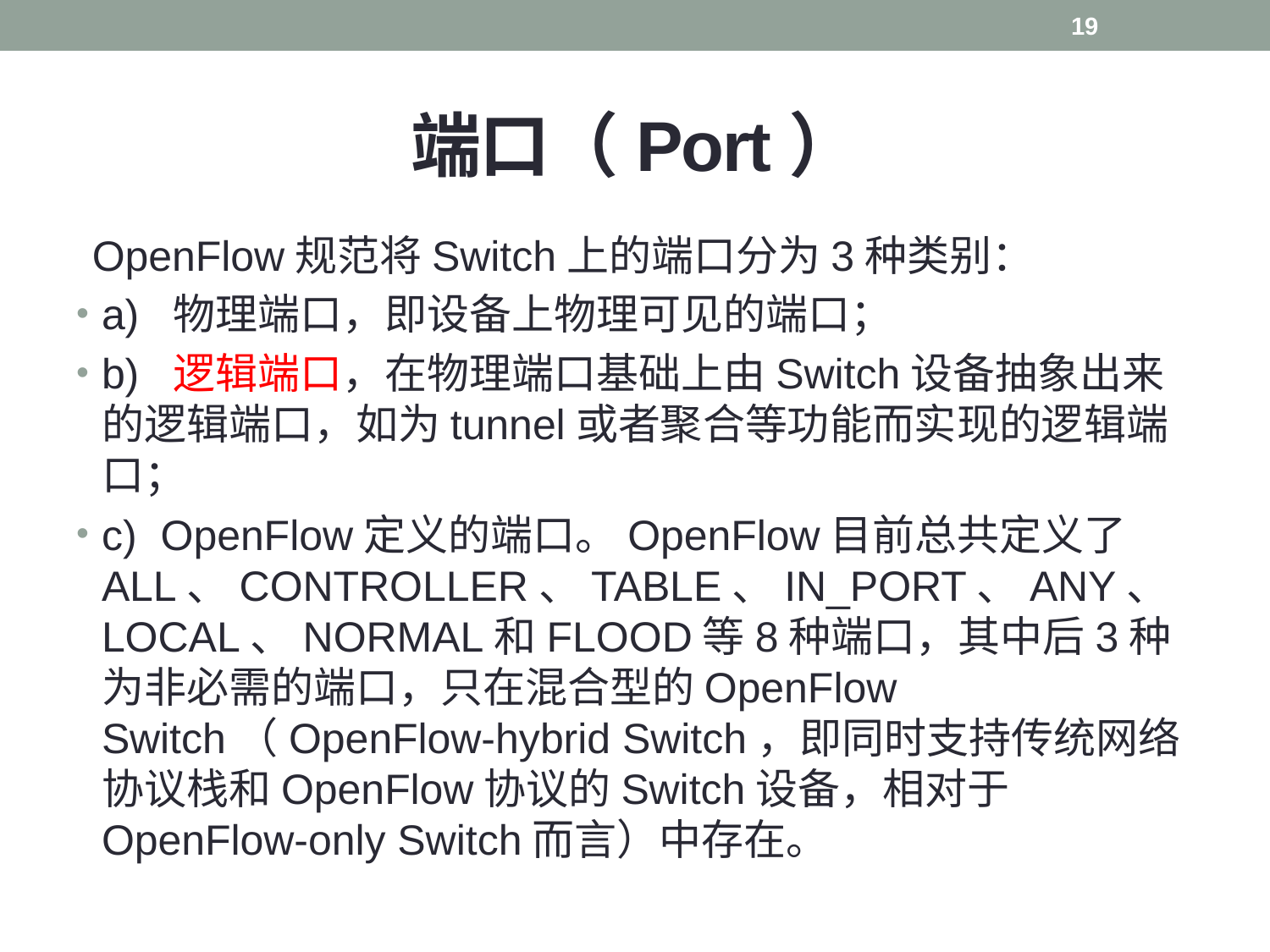

19
# 端口（Port）
OpenFlow规范将Switch上的端口分为3种类别：
a)  物理端口，即设备上物理可见的端口；
b)  逻辑端口，在物理端口基础上由Switch设备抽象出来的逻辑端口，如为tunnel或者聚合等功能而实现的逻辑端口；
c)  OpenFlow定义的端口。OpenFlow目前总共定义了ALL、CONTROLLER、TABLE、IN_PORT、ANY、LOCAL、NORMAL和FLOOD等8种端口，其中后3种为非必需的端口，只在混合型的OpenFlow Switch（OpenFlow-hybrid Switch，即同时支持传统网络协议栈和OpenFlow协议的Switch设备，相对于OpenFlow-only Switch而言）中存在。